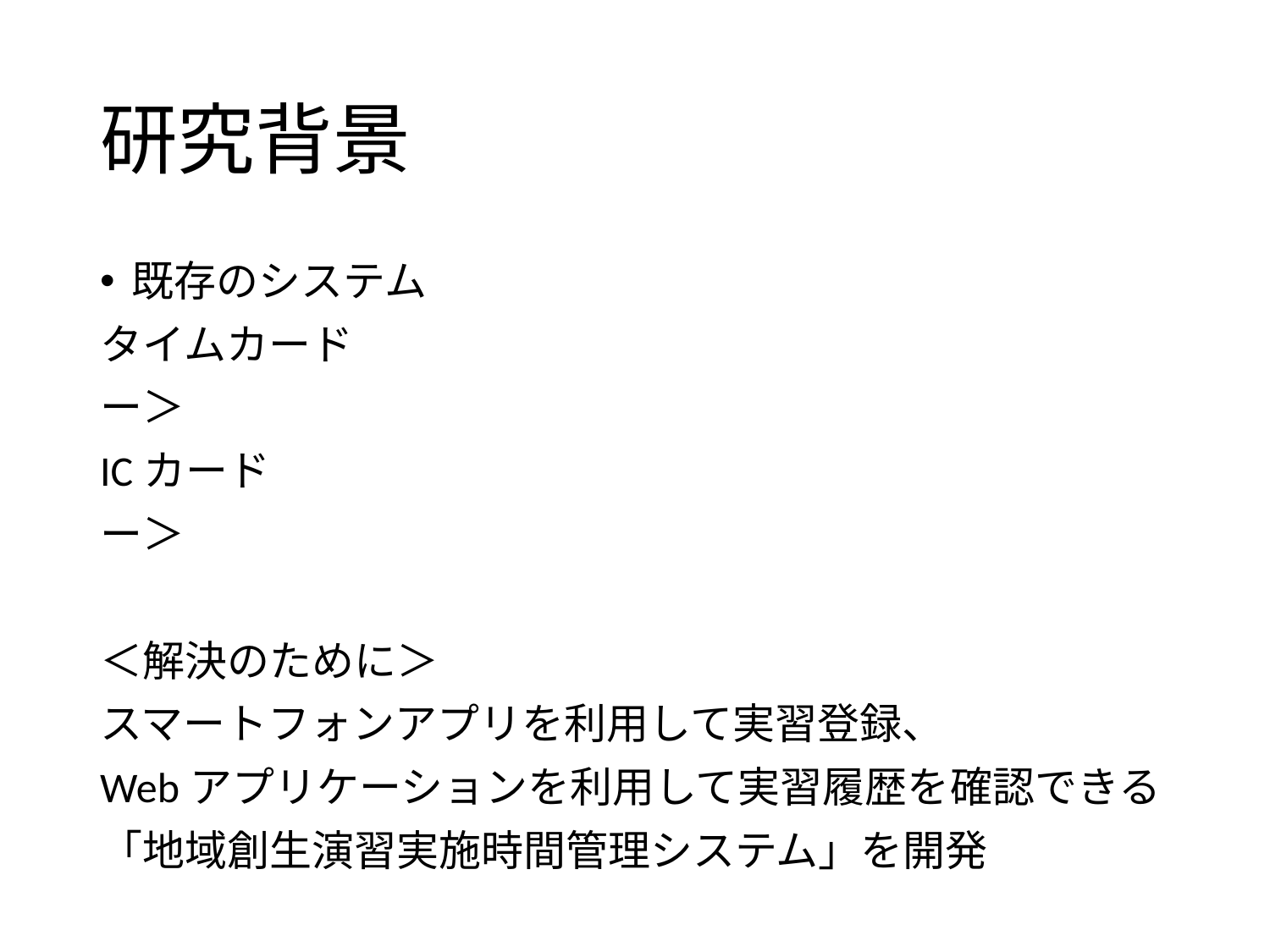

# 研究背景
既存のシステム
タイムカード
ー＞
ICカード
ー＞

＜解決のために＞
スマートフォンアプリを利用して実習登録、
Webアプリケーションを利用して実習履歴を確認できる
「地域創生演習実施時間管理システム」を開発